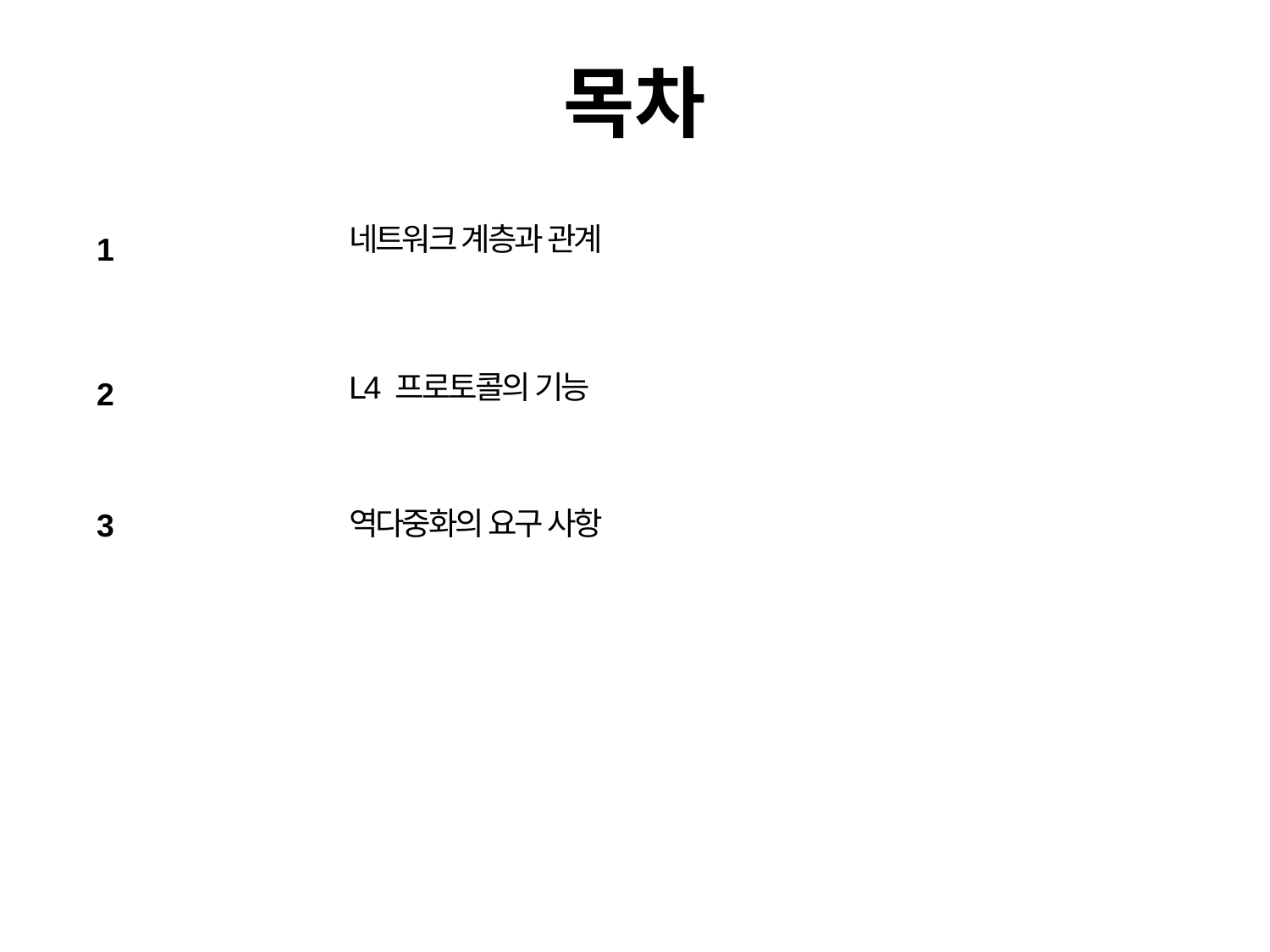

# 목차
네트워크 계층과 관계

1
L4 프로토콜의 기능

2
역다중화의 요구 사항

3